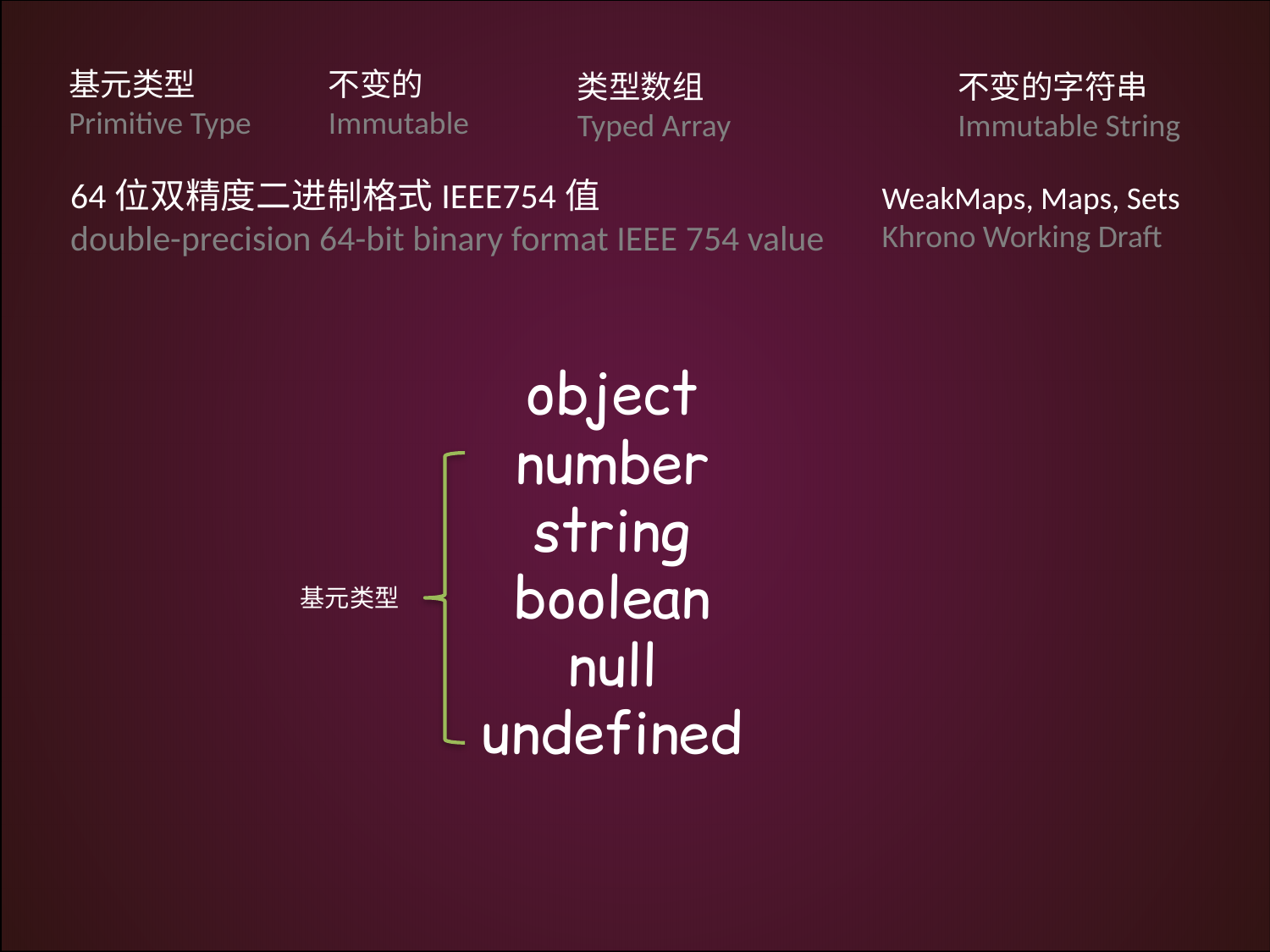

基元类型
Primitive Type
不变的
Immutable
类型数组
Typed Array
不变的字符串
Immutable String
64位双精度二进制格式IEEE754值
double-precision 64-bit binary format IEEE 754 value
WeakMaps, Maps, Sets
Khrono Working Draft
object

number
string
boolean
null
undefined

基元类型